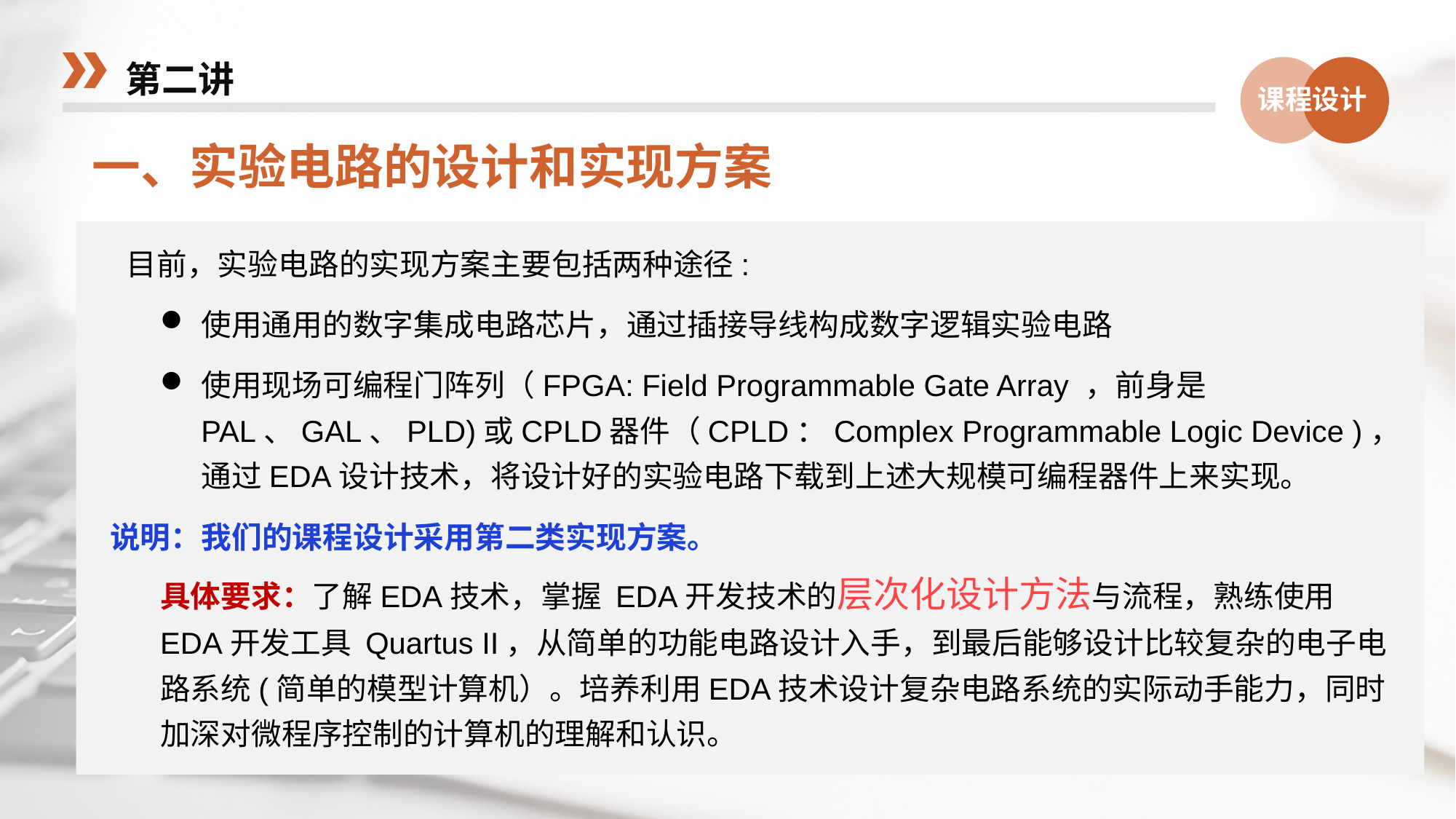

第二讲

课程设计

一、实验电路的设计和实现方案

  目前，实验电路的实现方案主要包括两种途径:
使用通用的数字集成电路芯片，通过插接导线构成数字逻辑实验电路
使用现场可编程门阵列（FPGA: Field Programmable Gate Array ，前身是PAL、GAL、PLD)或CPLD器件（CPLD：Complex Programmable Logic Device )，通过EDA设计技术，将设计好的实验电路下载到上述大规模可编程器件上来实现。
说明：我们的课程设计采用第二类实现方案。
具体要求：了解EDA技术，掌握 EDA开发技术的层次化设计方法与流程，熟练使用EDA开发工具 Quartus II，从简单的功能电路设计入手，到最后能够设计比较复杂的电子电路系统(简单的模型计算机）。培养利用EDA技术设计复杂电路系统的实际动手能力，同时加深对微程序控制的计算机的理解和认识。